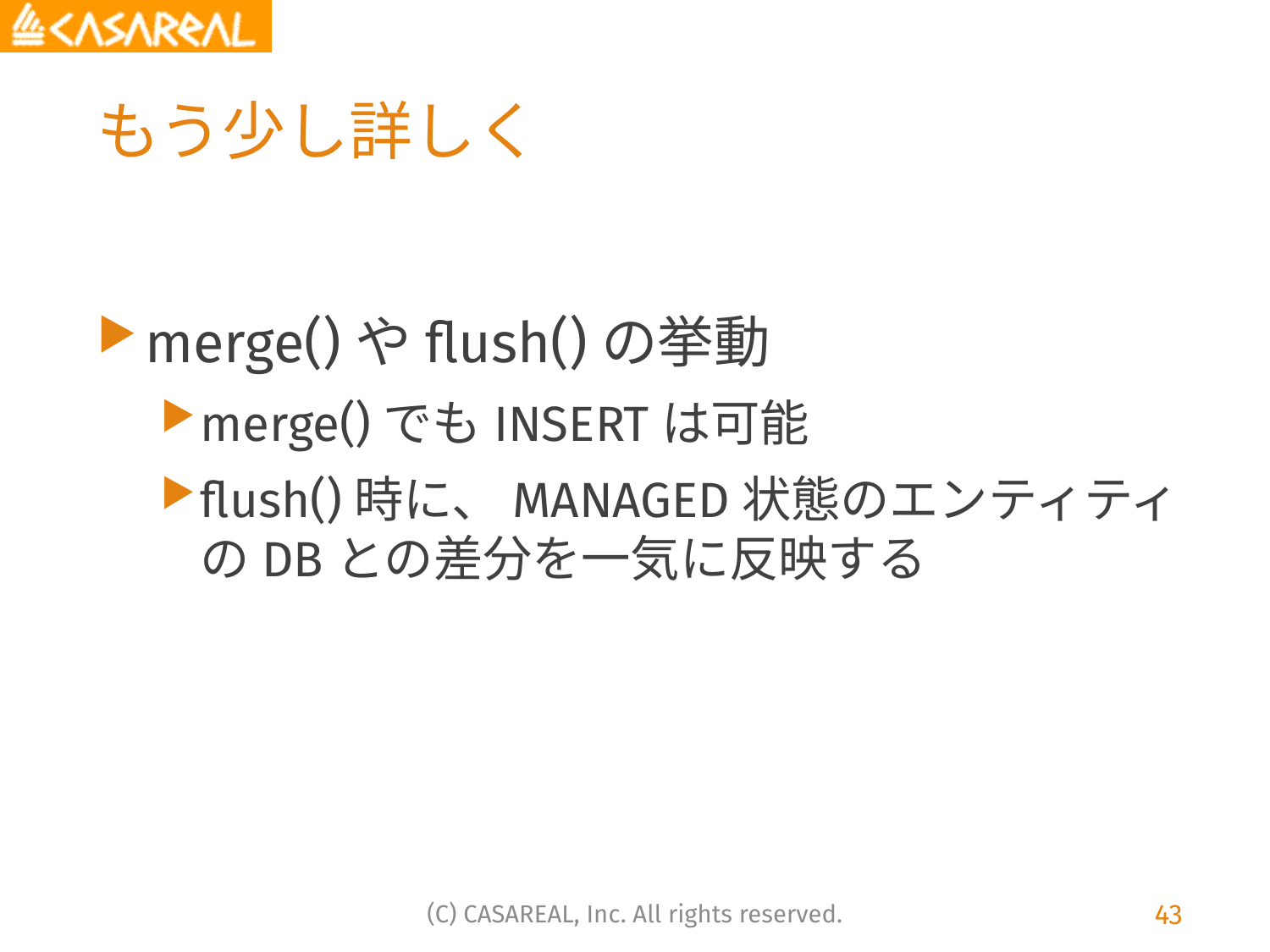

# もう少し詳しく
merge()やflush()の挙動
merge()でもINSERTは可能
flush()時に、MANAGED状態のエンティティのDBとの差分を一気に反映する
(C) CASAREAL, Inc. All rights reserved.
43